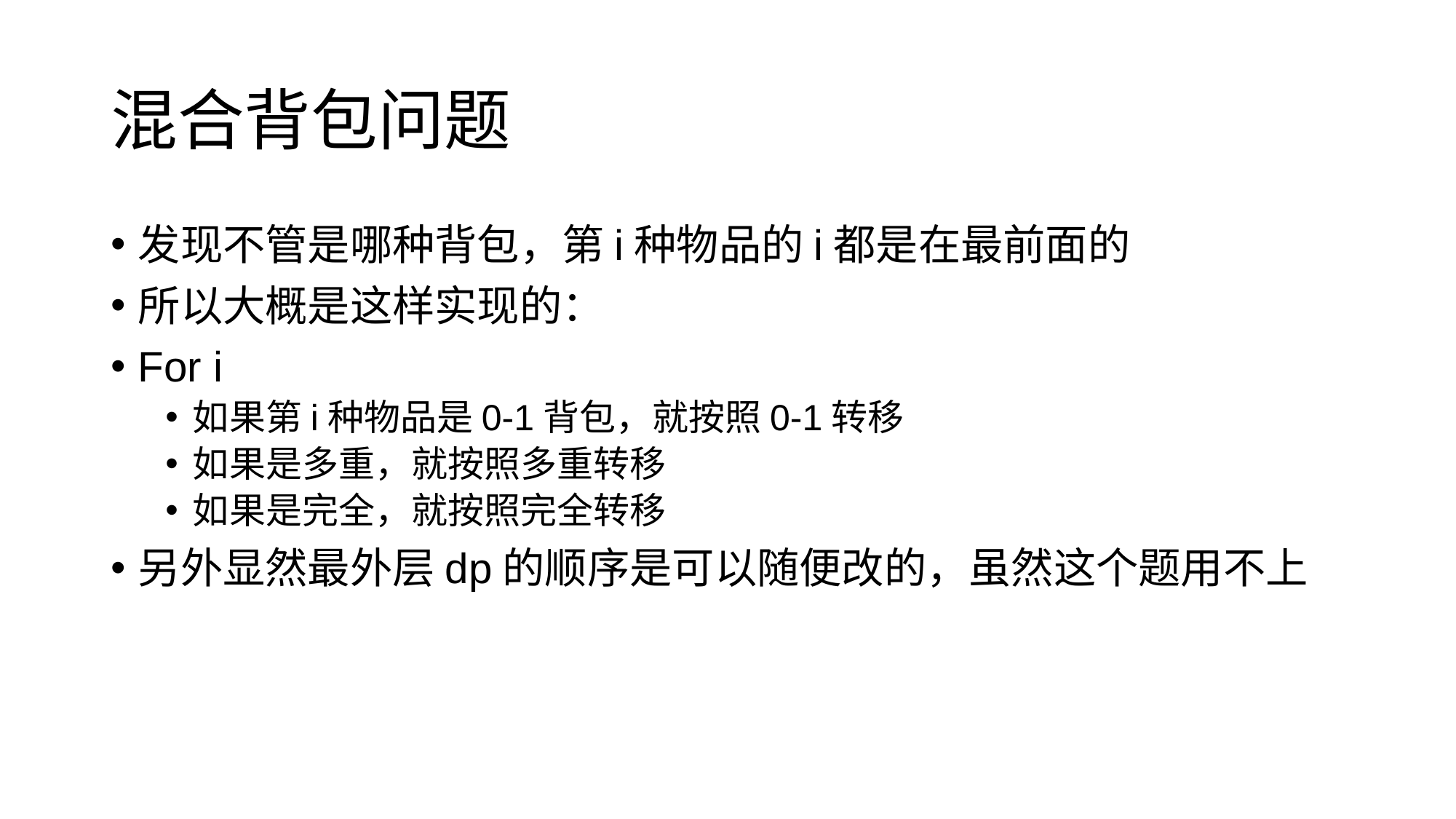

# 混合背包问题
发现不管是哪种背包，第i种物品的i都是在最前面的
所以大概是这样实现的：
For i
如果第i种物品是0-1背包，就按照0-1转移
如果是多重，就按照多重转移
如果是完全，就按照完全转移
另外显然最外层dp的顺序是可以随便改的，虽然这个题用不上